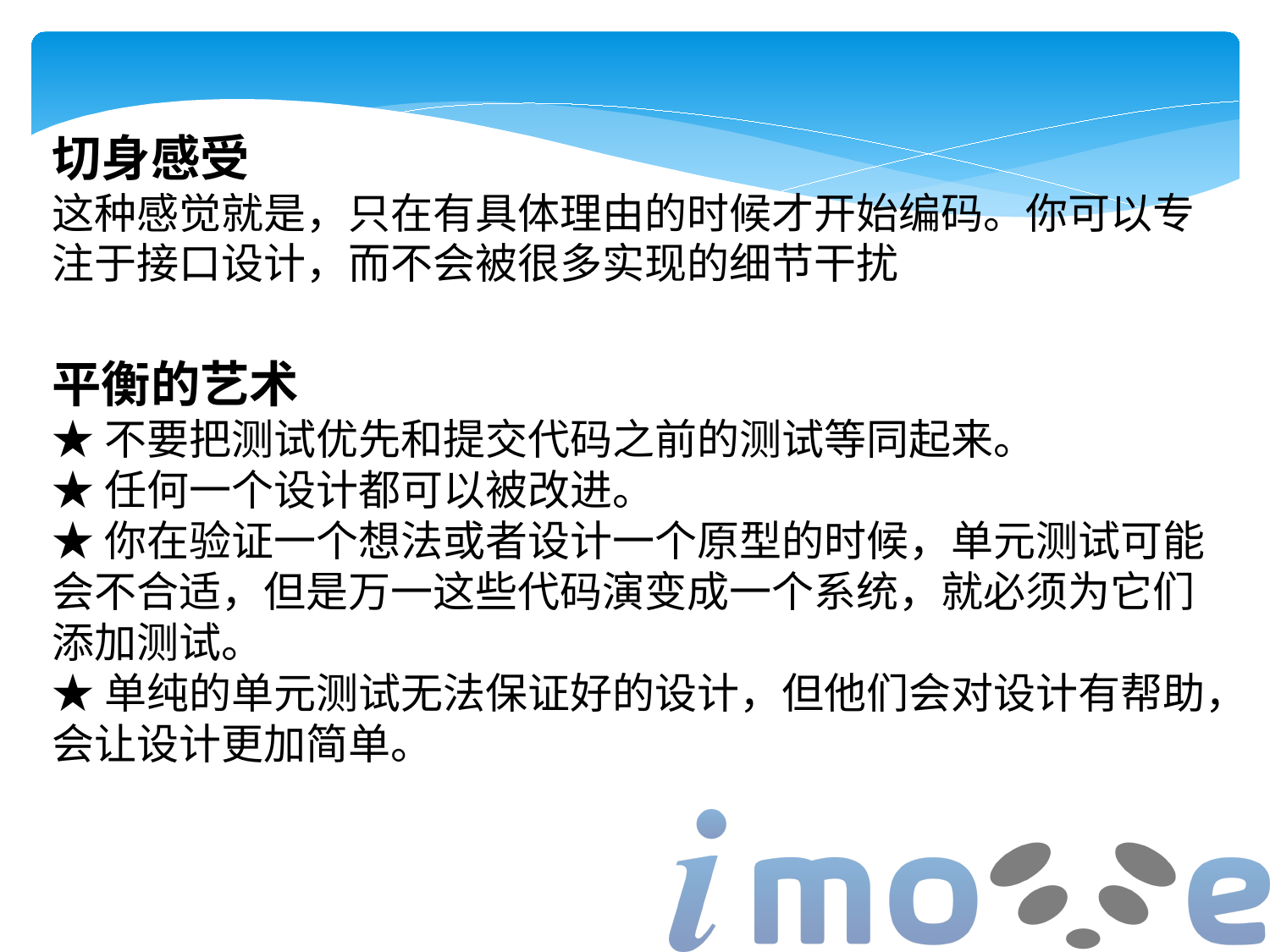

切身感受
这种感觉就是，只在有具体理由的时候才开始编码。你可以专注于接口设计，而不会被很多实现的细节干扰
平衡的艺术
★不要把测试优先和提交代码之前的测试等同起来。
★任何一个设计都可以被改进。
★你在验证一个想法或者设计一个原型的时候，单元测试可能会不合适，但是万一这些代码演变成一个系统，就必须为它们添加测试。
★单纯的单元测试无法保证好的设计，但他们会对设计有帮助，会让设计更加简单。